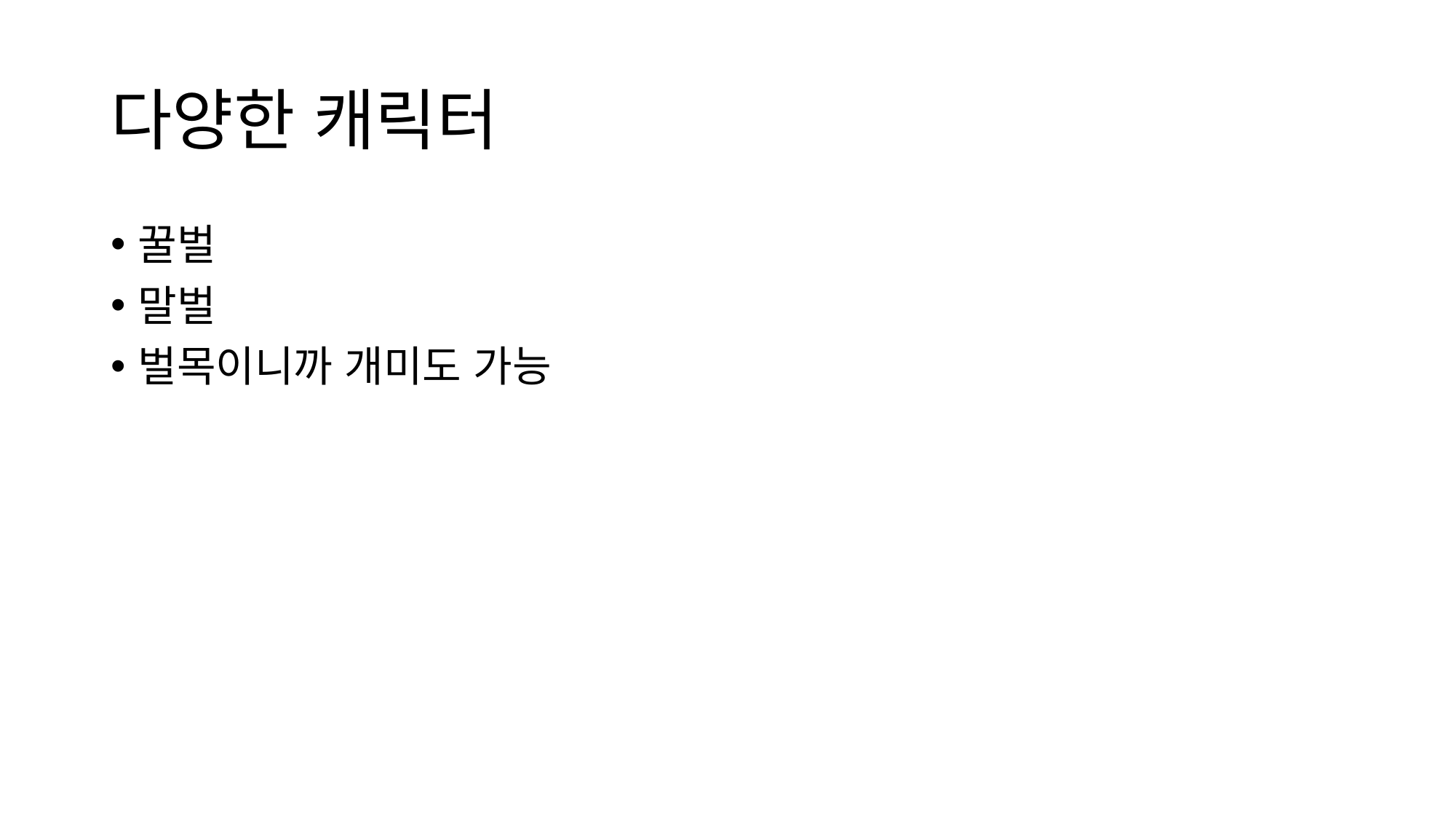

# 다양한 캐릭터
꿀벌
말벌
벌목이니까 개미도 가능